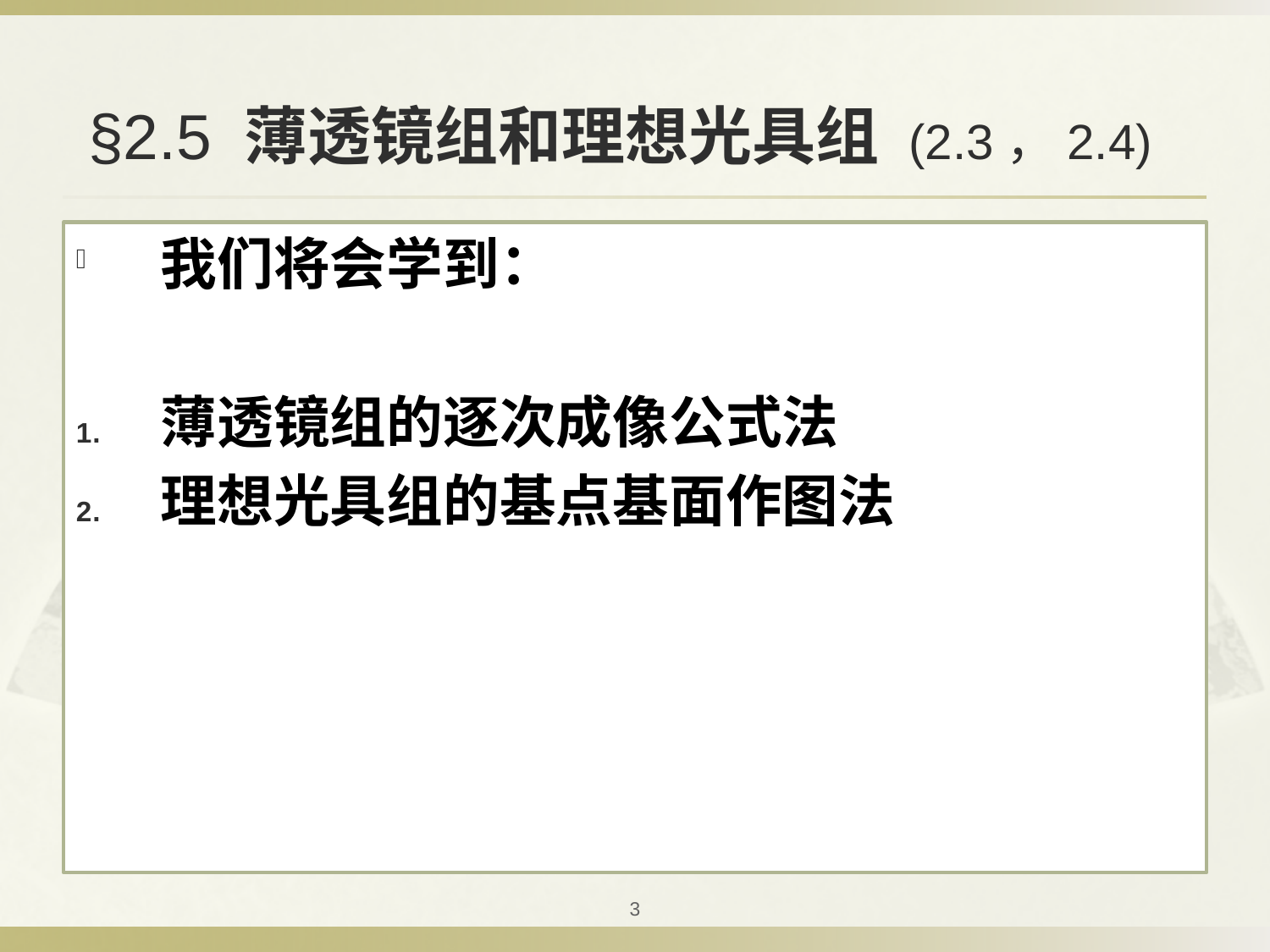

# §2.5 薄透镜组和理想光具组 (2.3，2.4)
我们将会学到：

薄透镜组的逐次成像公式法
理想光具组的基点基面作图法
3